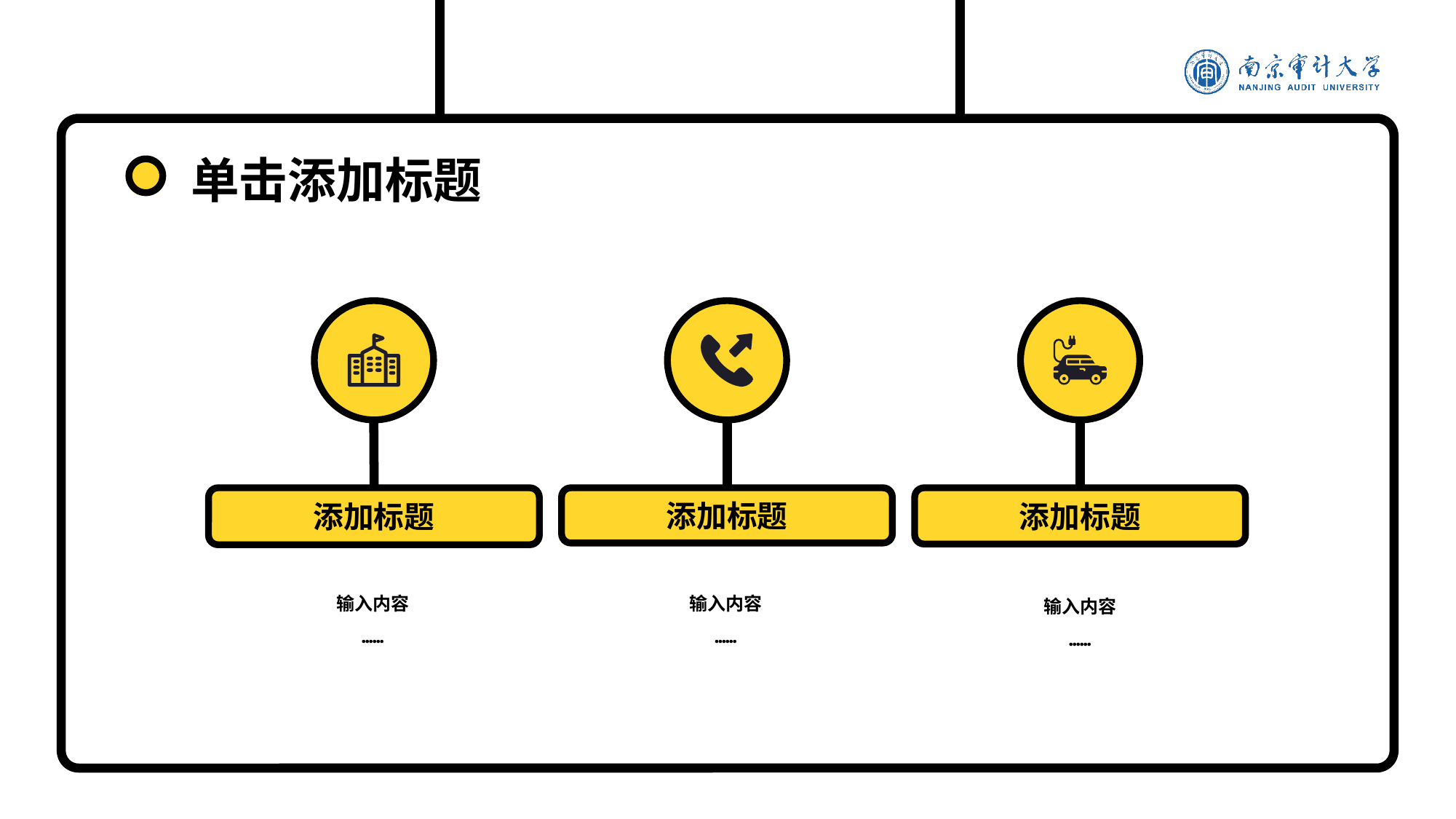

单击添加标题

添加标题
添加标题
添加标题
输入内容
……
输入内容
……
输入内容
……